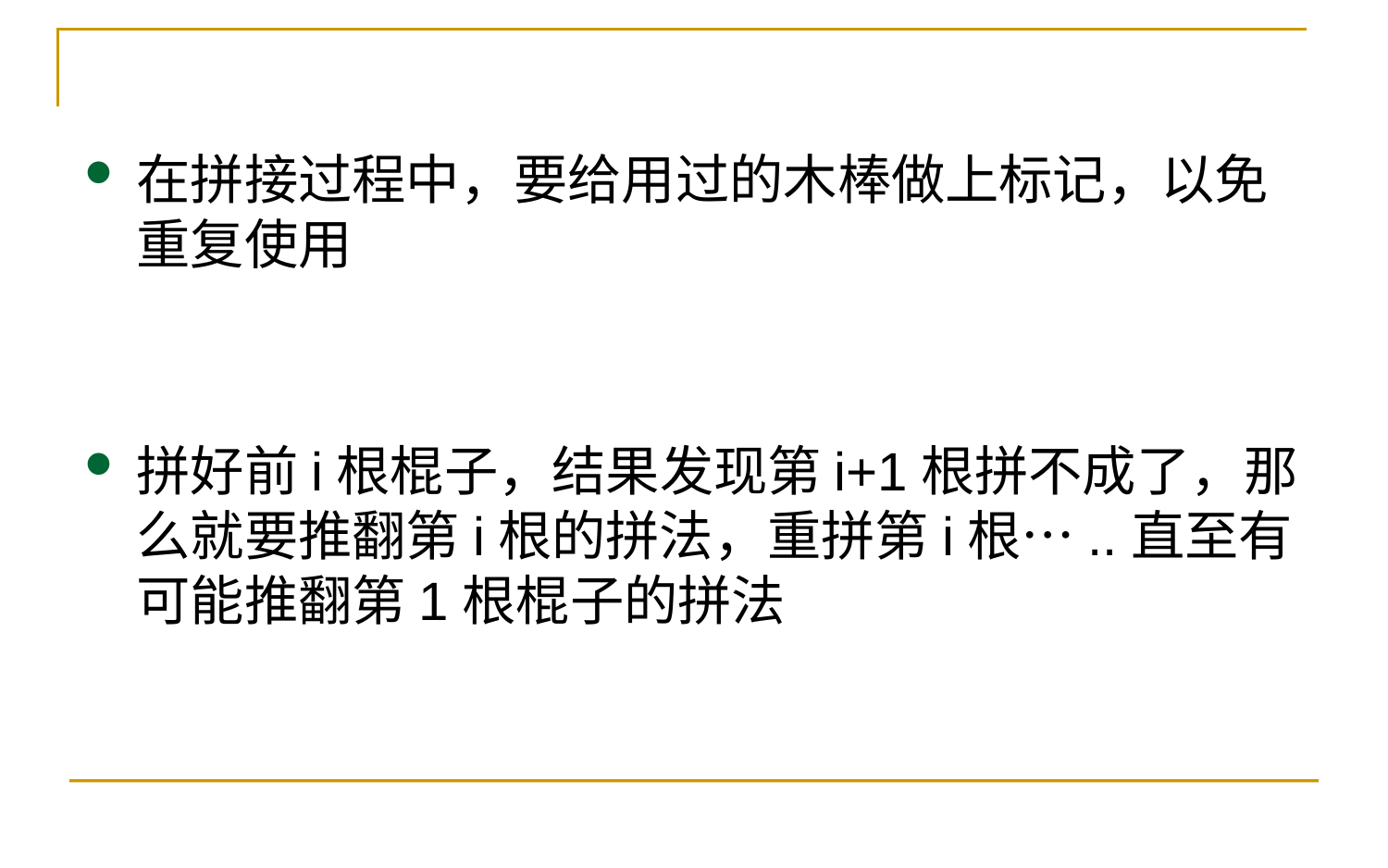

在拼接过程中，要给用过的木棒做上标记，以免重复使用

拼好前i根棍子，结果发现第i+1根拼不成了，那么就要推翻第i根的拼法，重拼第i根…..直至有可能推翻第1根棍子的拼法